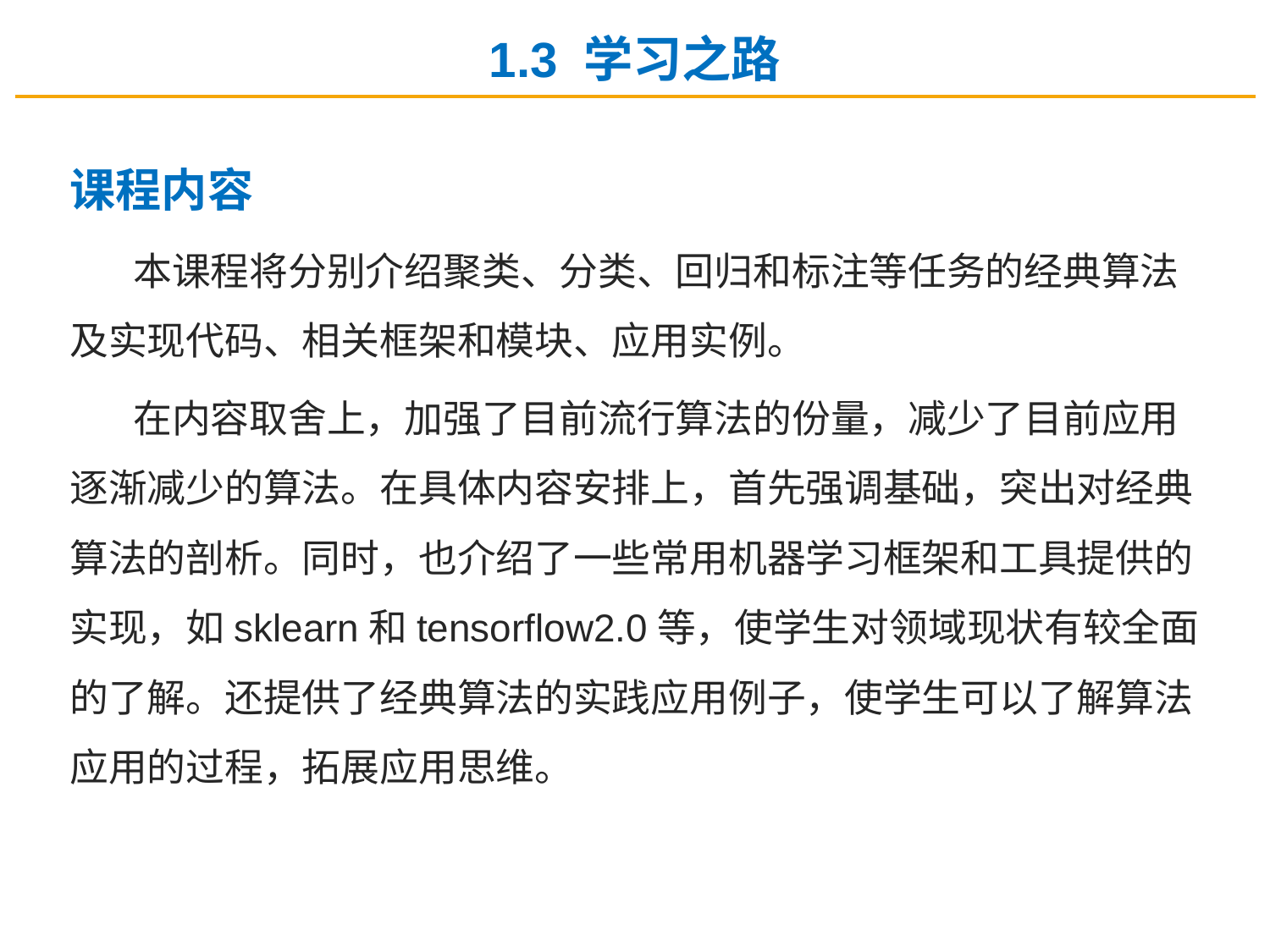

1.3 学习之路
课程内容
本课程将分别介绍聚类、分类、回归和标注等任务的经典算法及实现代码、相关框架和模块、应用实例。
在内容取舍上，加强了目前流行算法的份量，减少了目前应用逐渐减少的算法。在具体内容安排上，首先强调基础，突出对经典算法的剖析。同时，也介绍了一些常用机器学习框架和工具提供的实现，如sklearn和tensorflow2.0等，使学生对领域现状有较全面的了解。还提供了经典算法的实践应用例子，使学生可以了解算法应用的过程，拓展应用思维。